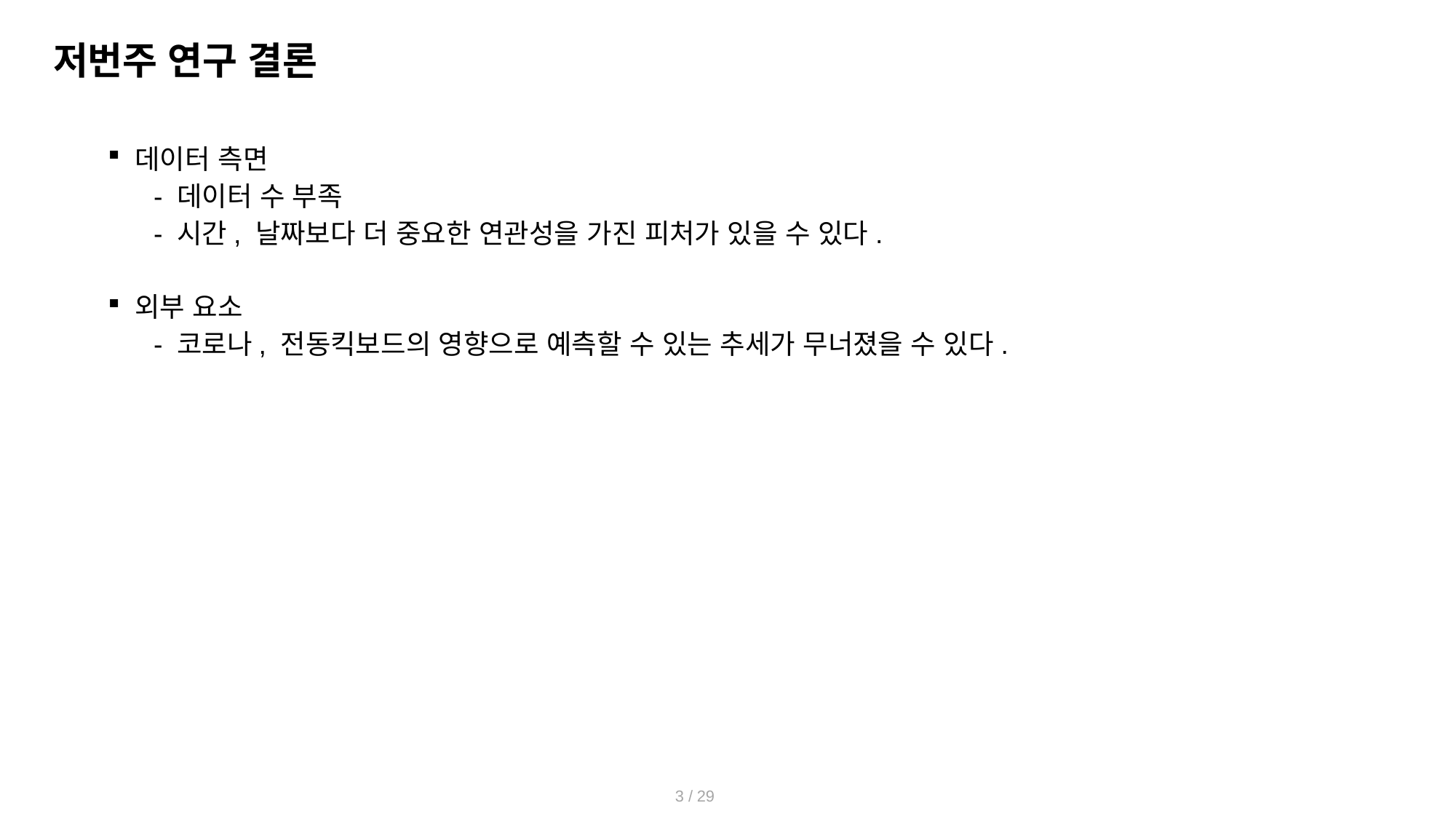

# 저번주 연구 결론

데이터 측면
      - 데이터 수 부족
      - 시간, 날짜보다 더 중요한 연관성을 가진 피처가 있을 수 있다.

외부 요소
      - 코로나, 전동킥보드의 영향으로 예측할 수 있는 추세가 무너졌을 수 있다.